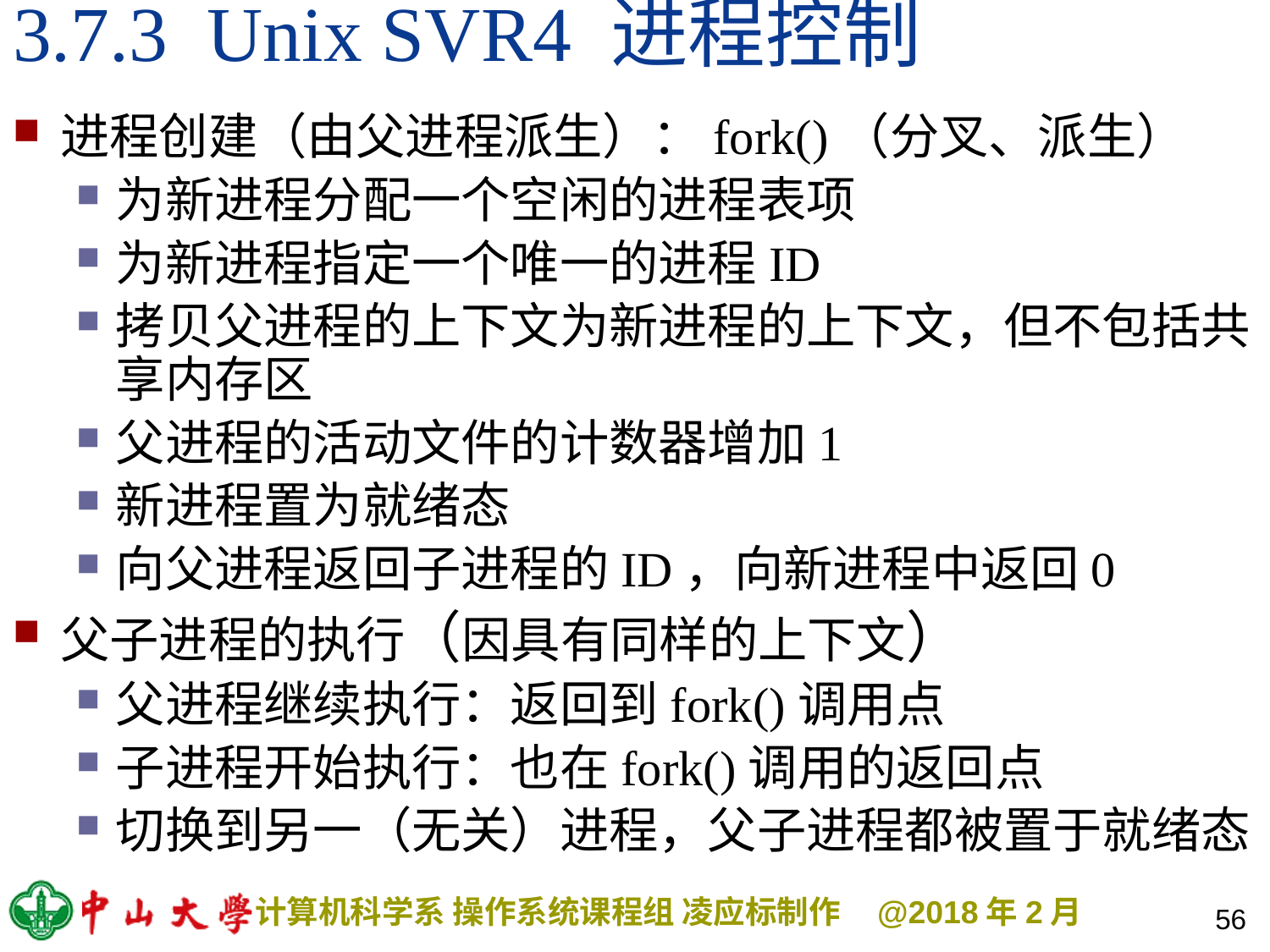

# 3.7.3  Unix SVR4 进程控制
进程创建（由父进程派生）：fork()（分叉、派生）
为新进程分配一个空闲的进程表项
为新进程指定一个唯一的进程ID
拷贝父进程的上下文为新进程的上下文，但不包括共享内存区
父进程的活动文件的计数器增加1
新进程置为就绪态
向父进程返回子进程的ID，向新进程中返回0
父子进程的执行（因具有同样的上下文）
父进程继续执行：返回到fork()调用点
子进程开始执行：也在fork()调用的返回点
切换到另一（无关）进程，父子进程都被置于就绪态
56